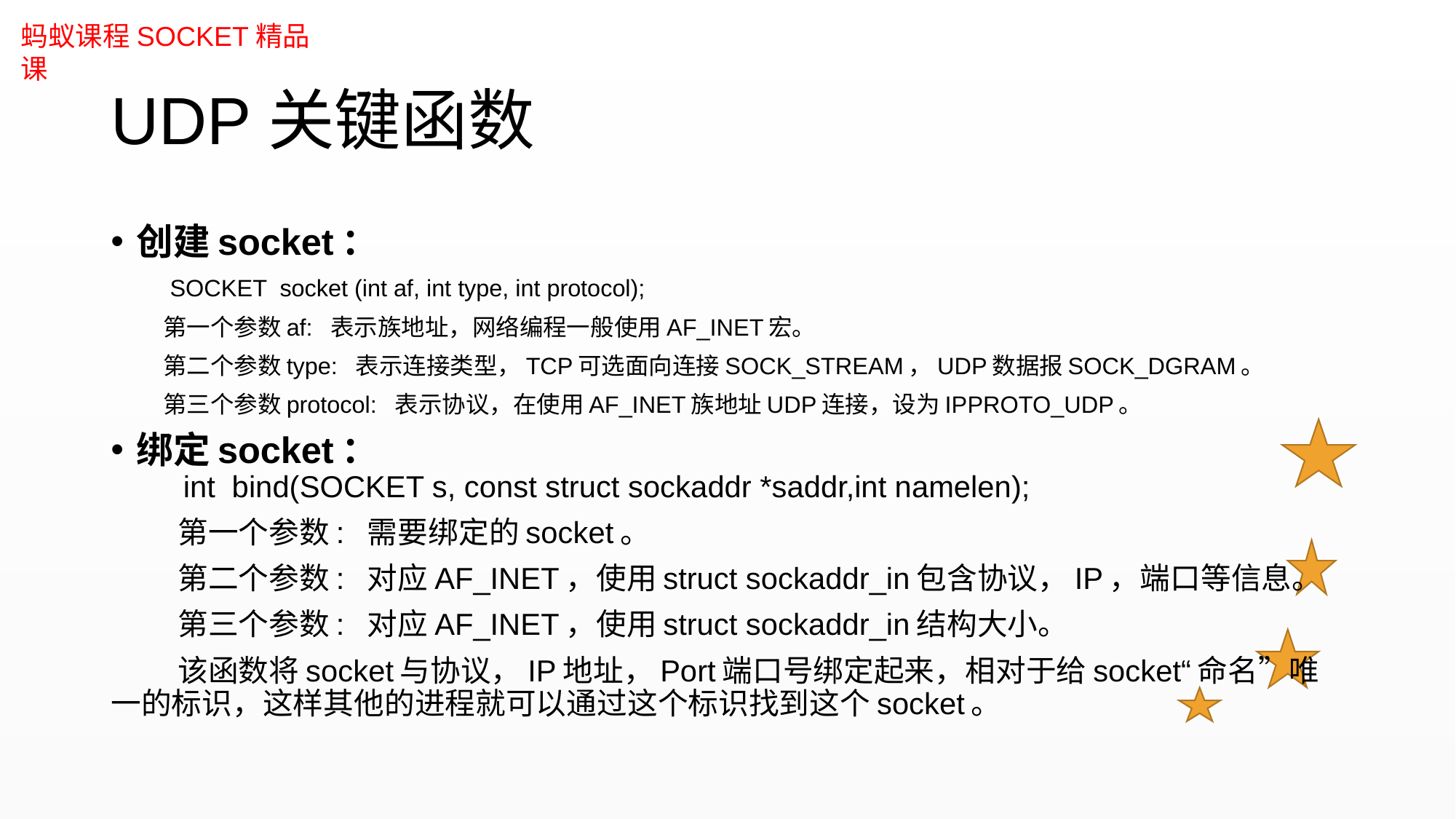

# UDP关键函数
创建socket：
         SOCKET  socket (int af, int type, int protocol);
         第一个参数af:  表示族地址，网络编程一般使用AF_INET宏。
         第二个参数type:  表示连接类型，TCP可选面向连接SOCK_STREAM，UDP数据报SOCK_DGRAM。
         第三个参数protocol:  表示协议，在使用AF_INET族地址UDP连接，设为IPPROTO_UDP。
绑定socket：
      int  bind(SOCKET s, const struct sockaddr *saddr,int namelen);
         第一个参数:  需要绑定的socket。
         第二个参数:  对应AF_INET，使用struct sockaddr_in包含协议，IP，端口等信息。
         第三个参数:  对应AF_INET，使用struct sockaddr_in结构大小。
         该函数将socket与协议，IP地址，Port端口号绑定起来，相对于给socket“命名”唯一的标识，这样其他的进程就可以通过这个标识找到这个socket。